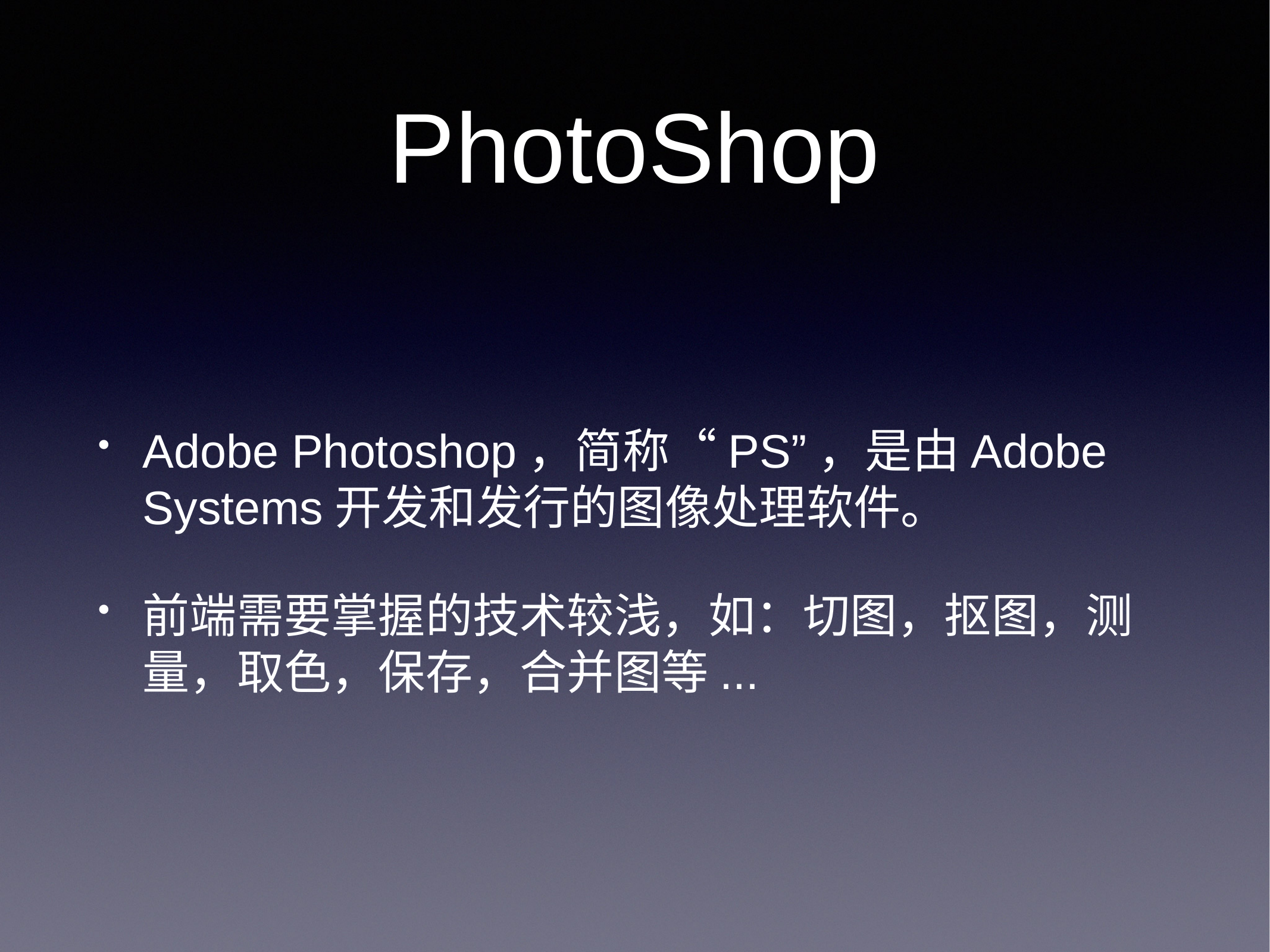

# PhotoShop
Adobe Photoshop，简称“PS”，是由Adobe Systems开发和发行的图像处理软件。
前端需要掌握的技术较浅，如：切图，抠图，测量，取色，保存，合并图等...